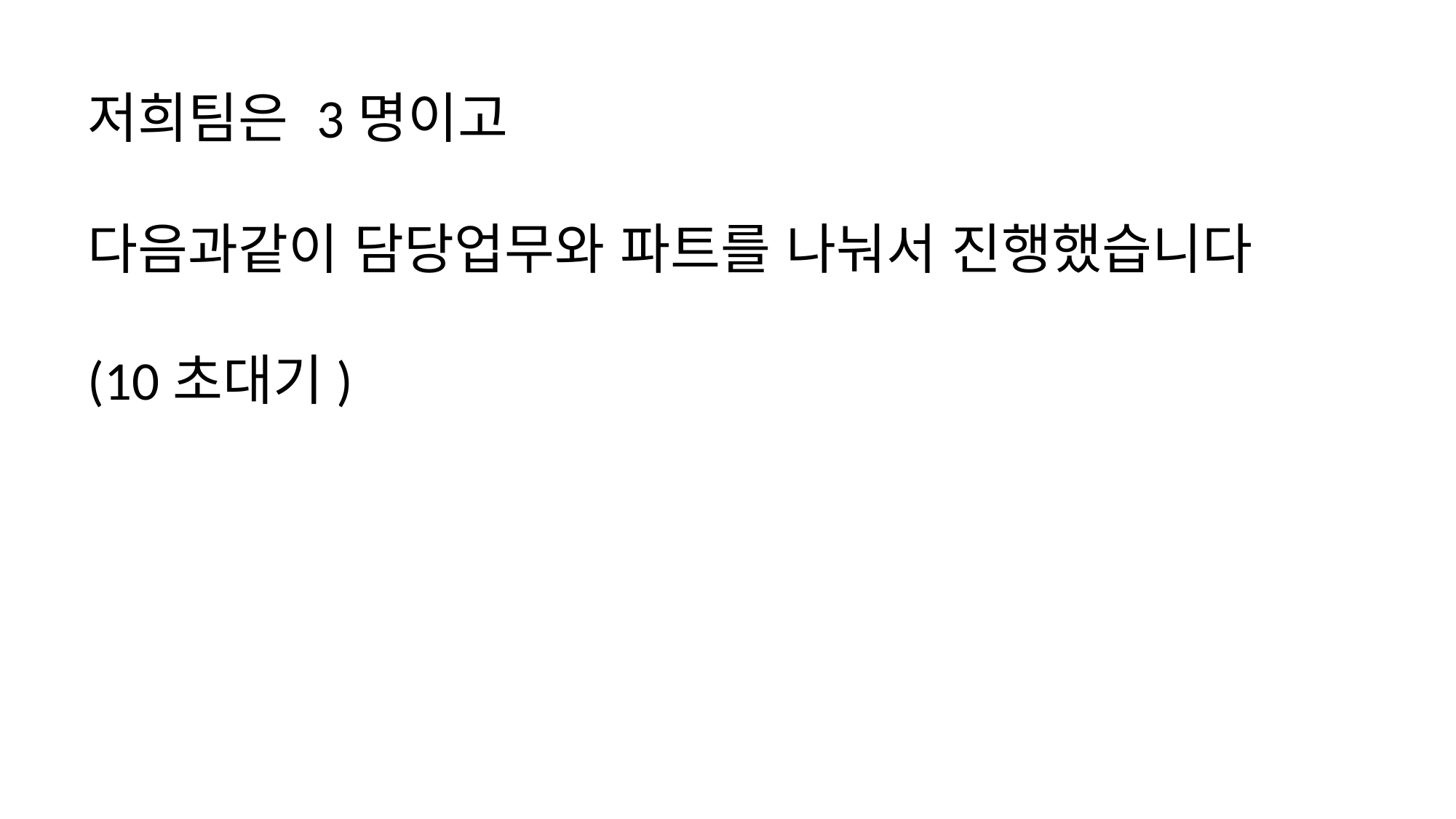

저희팀은 3명이고

다음과같이 담당업무와 파트를 나눠서 진행했습니다

(10초대기)